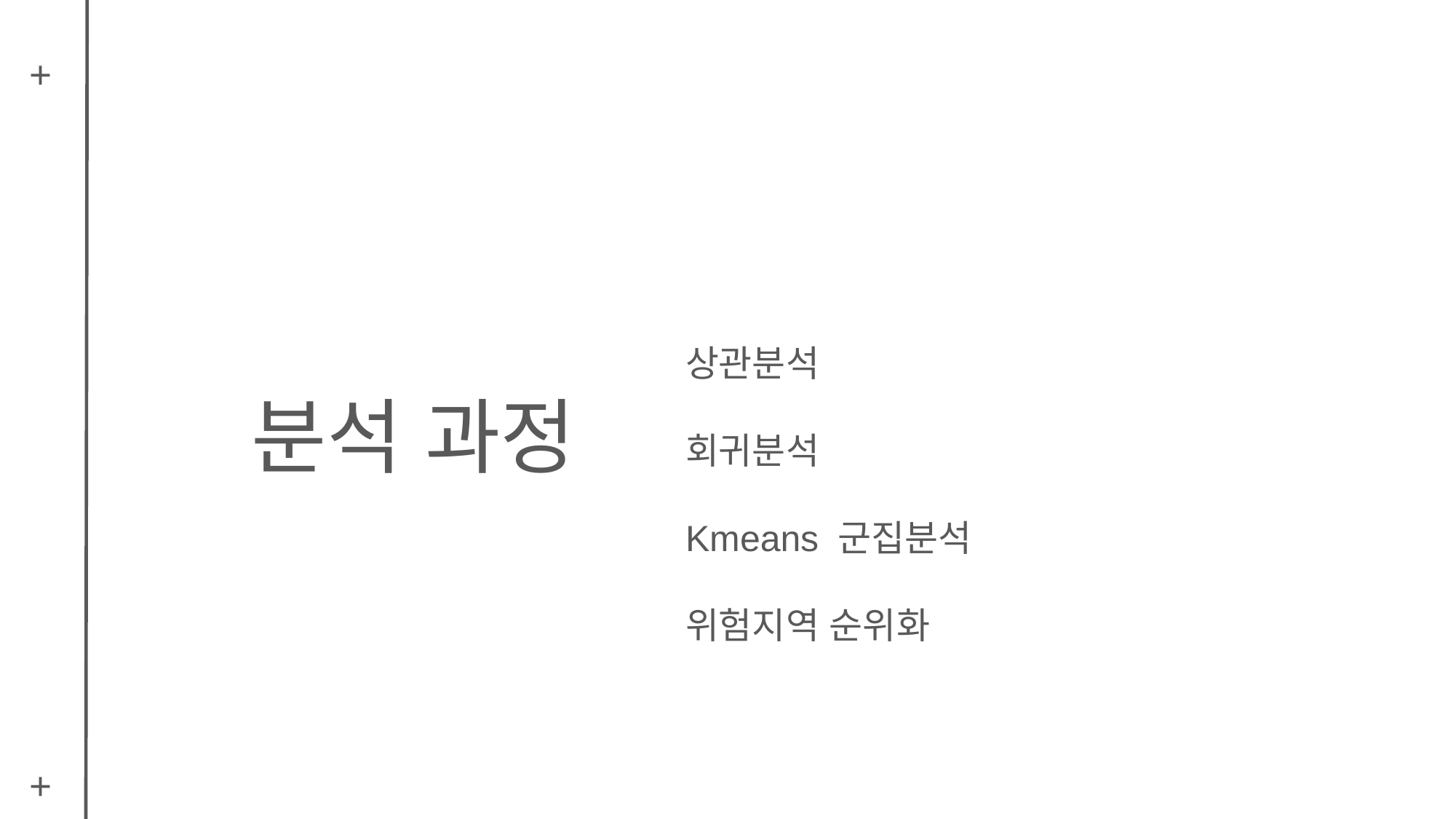

+
+
상관분석
회귀분석
Kmeans 군집분석
위험지역 순위화
# 분석 과정